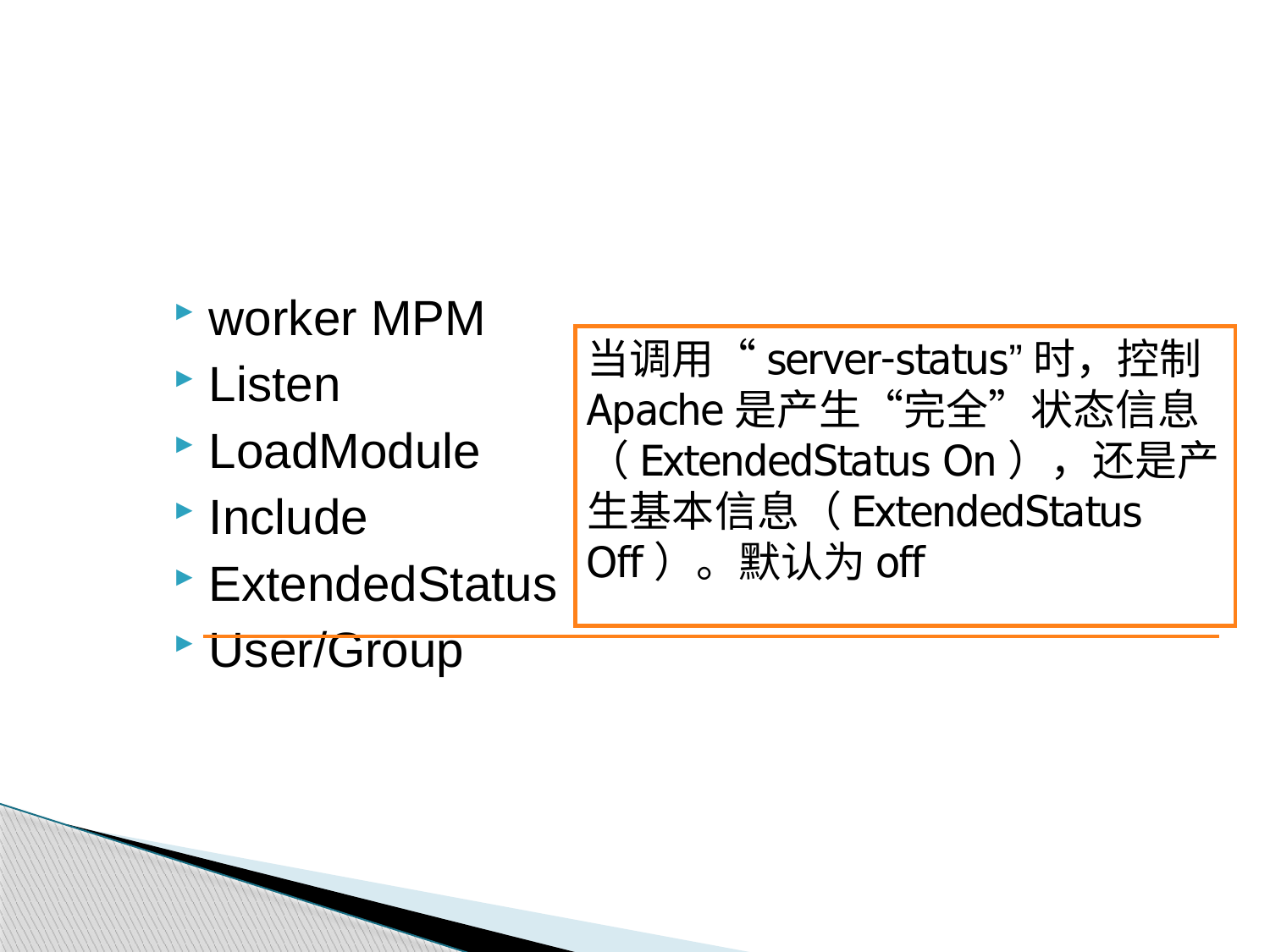

#
worker MPM
Listen
LoadModule
Include
ExtendedStatus
User/Group
当调用“server-status”时，控制Apache是产生“完全”状态信息（ExtendedStatus On），还是产生基本信息（ExtendedStatus Off）。默认为off